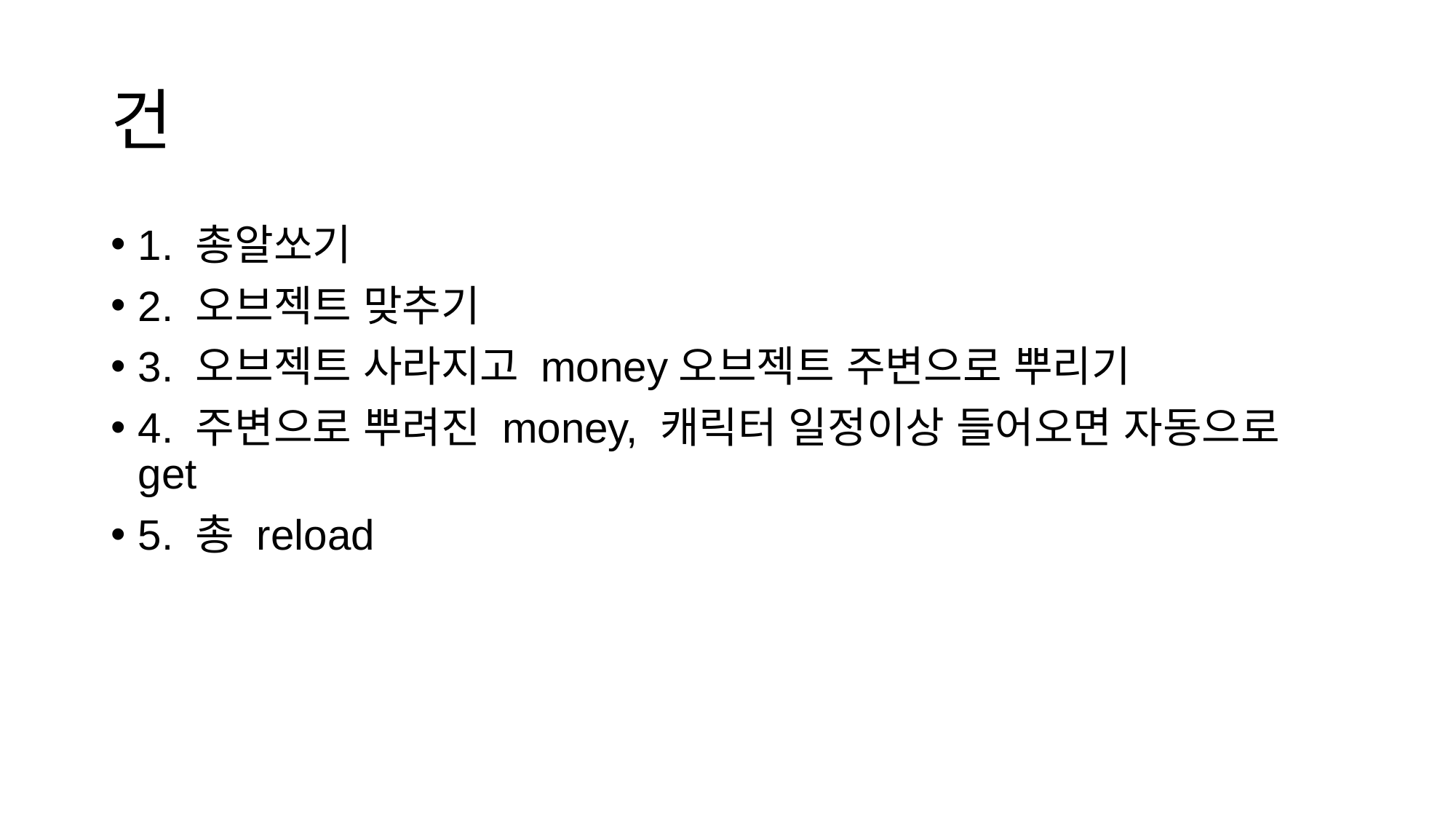

# 건
1. 총알쏘기
2. 오브젝트 맞추기
3. 오브젝트 사라지고 money오브젝트 주변으로 뿌리기
4. 주변으로 뿌려진 money, 캐릭터 일정이상 들어오면 자동으로 get
5. 총 reload